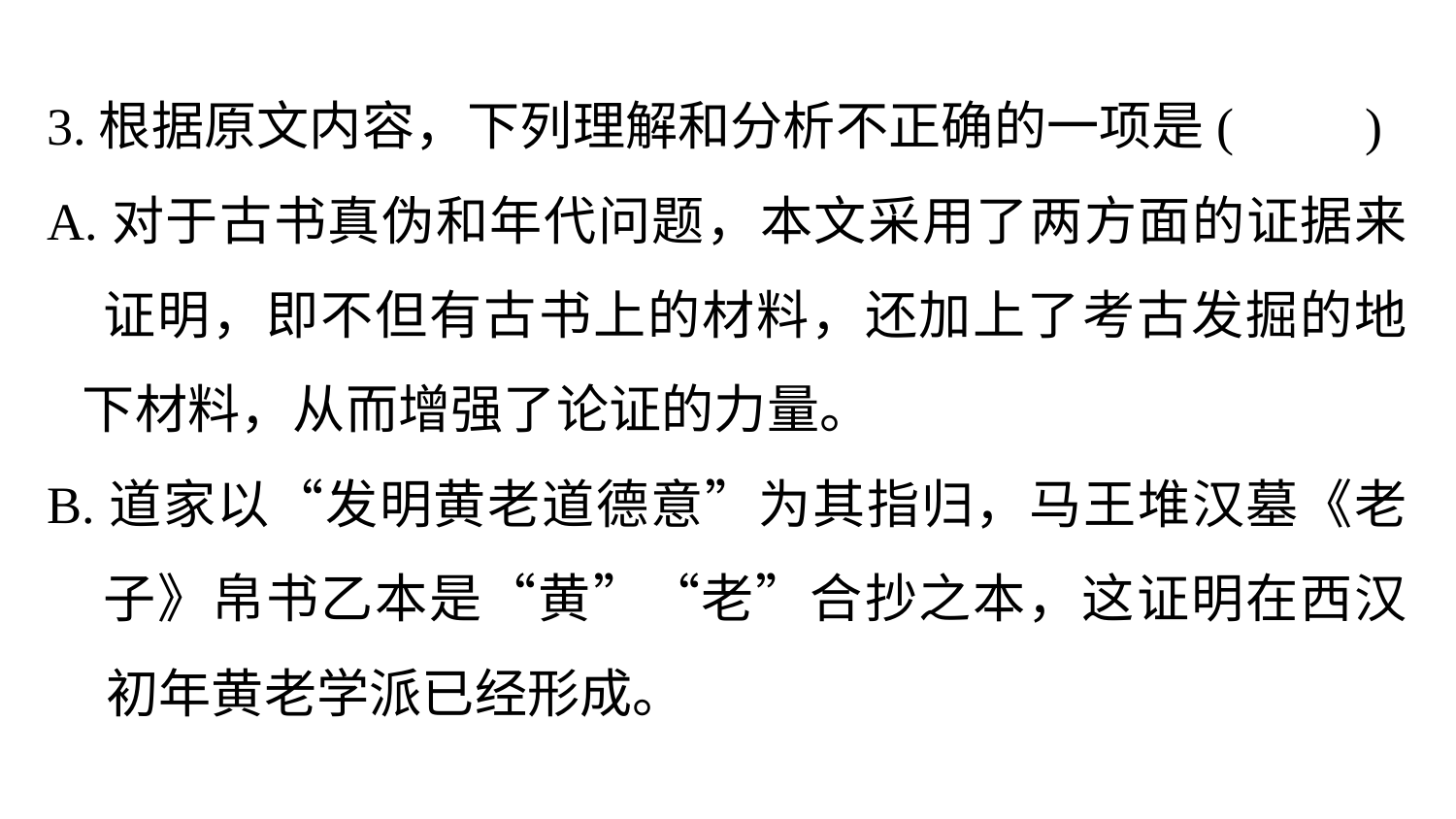

3.根据原文内容，下列理解和分析不正确的一项是(　　)
A.对于古书真伪和年代问题，本文采用了两方面的证据来
    证明，即不但有古书上的材料，还加上了考古发掘的地
   下材料，从而增强了论证的力量。
B.道家以“发明黄老道德意”为其指归，马王堆汉墓《老
    子》帛书乙本是“黄”“老”合抄之本，这证明在西汉
     初年黄老学派已经形成。